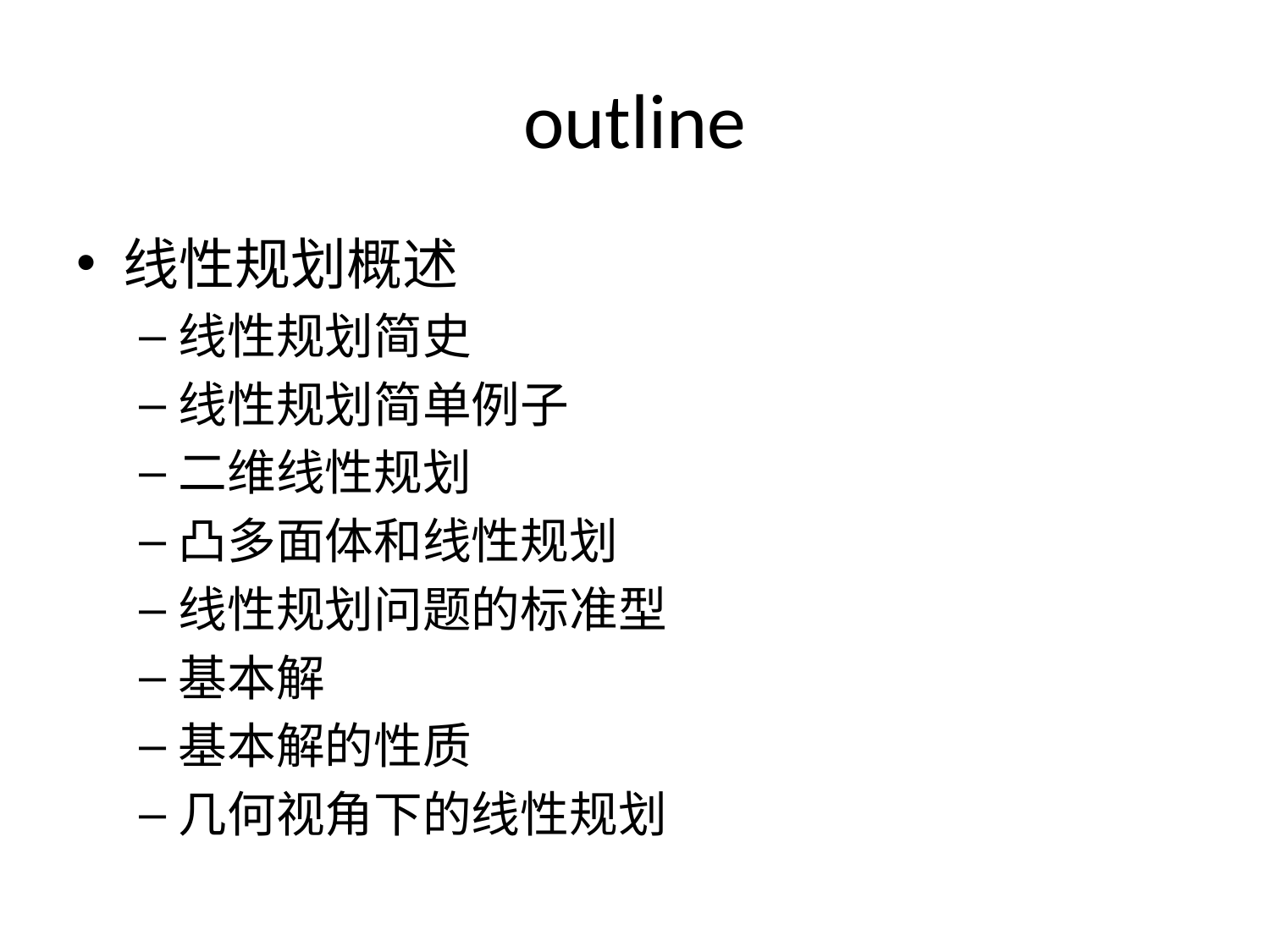

# outline
线性规划概述
线性规划简史
线性规划简单例子
二维线性规划
凸多面体和线性规划
线性规划问题的标准型
基本解
基本解的性质
几何视角下的线性规划